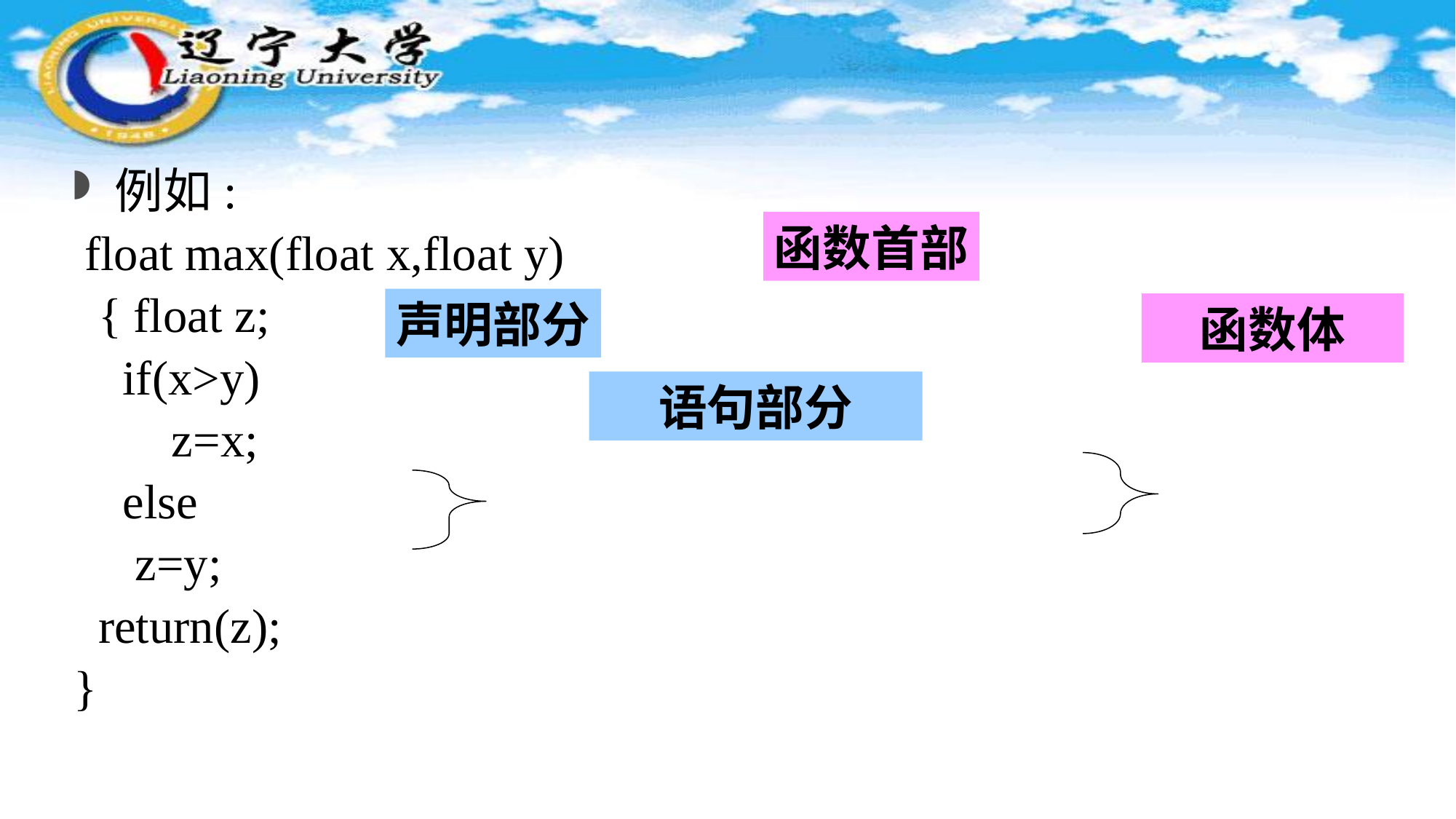

例如:
 float max(float x,float y)
  { float z;
    if(x>y)
        z=x;
    else
     z=y;
  return(z);
}
函数首部
声明部分
函数体

语句部分